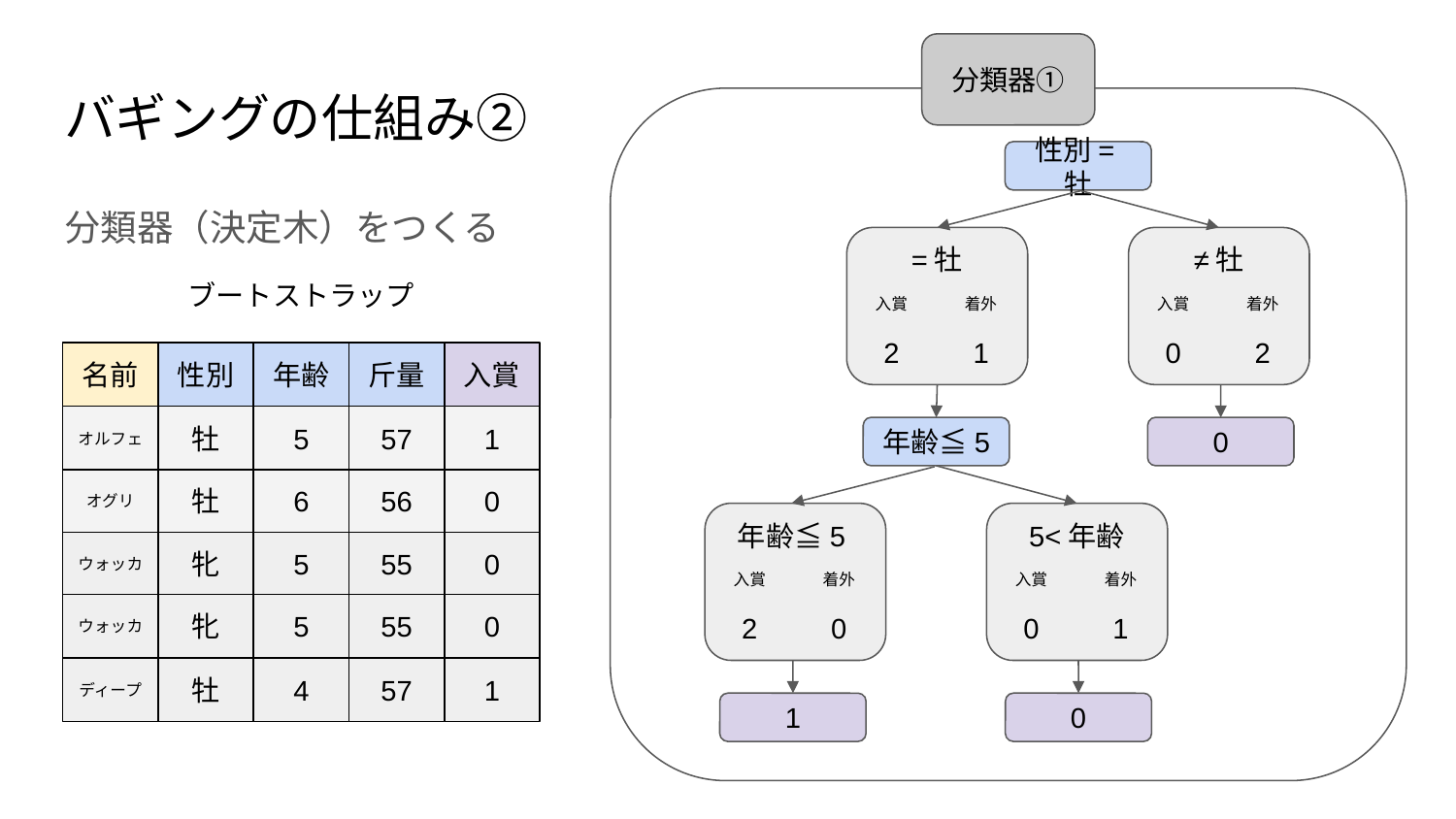

分類器①
# バギングの仕組み②

性別=牡

=牡
入賞
着外
2
1

≠牡
入賞
着外
0
2
分類器（決定木）をつくる
ブートストラップ
名前
性別
年齢
斤量
入賞
オルフェ
牡
5
57
1
オグリ
牡
6
56
0
ウォッカ
牝
5
55
0
ウォッカ
牝
5
55
0
ディープ
牡
4
57
1
0
年齢≦5

年齢≦5
入賞
着外
2
0

5<年齢
入賞
着外
0
1
1
0